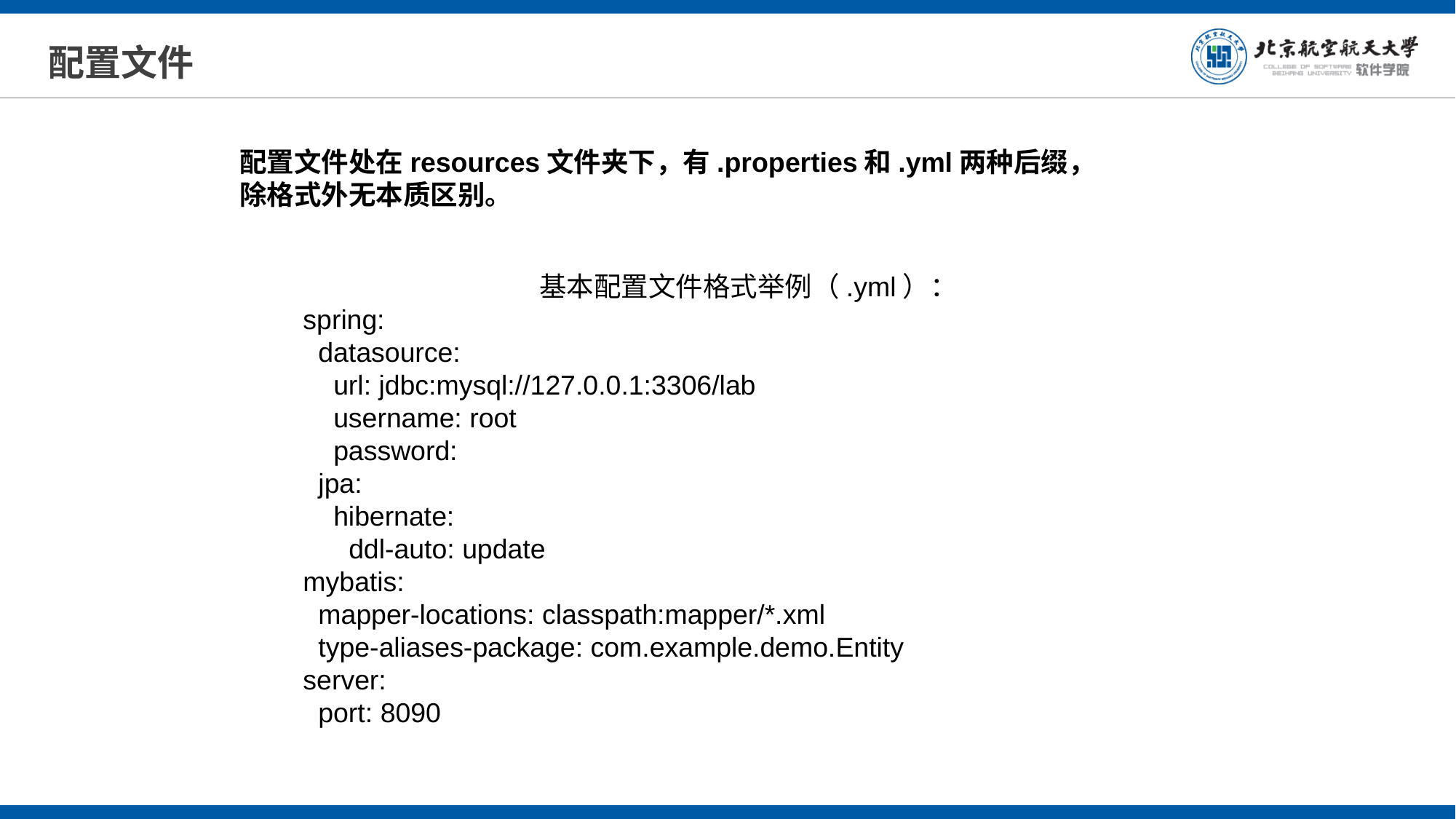

# 配置文件
配置文件处在resources文件夹下，有.properties和.yml两种后缀，除格式外无本质区别。
	基本配置文件格式举例（.yml）：
spring:
  datasource:
    url: jdbc:mysql://127.0.0.1:3306/lab
    username: root
    password:
  jpa:
    hibernate:
      ddl-auto: update
mybatis:
  mapper-locations: classpath:mapper/*.xml
  type-aliases-package: com.example.demo.Entity
server:
  port: 8090
11